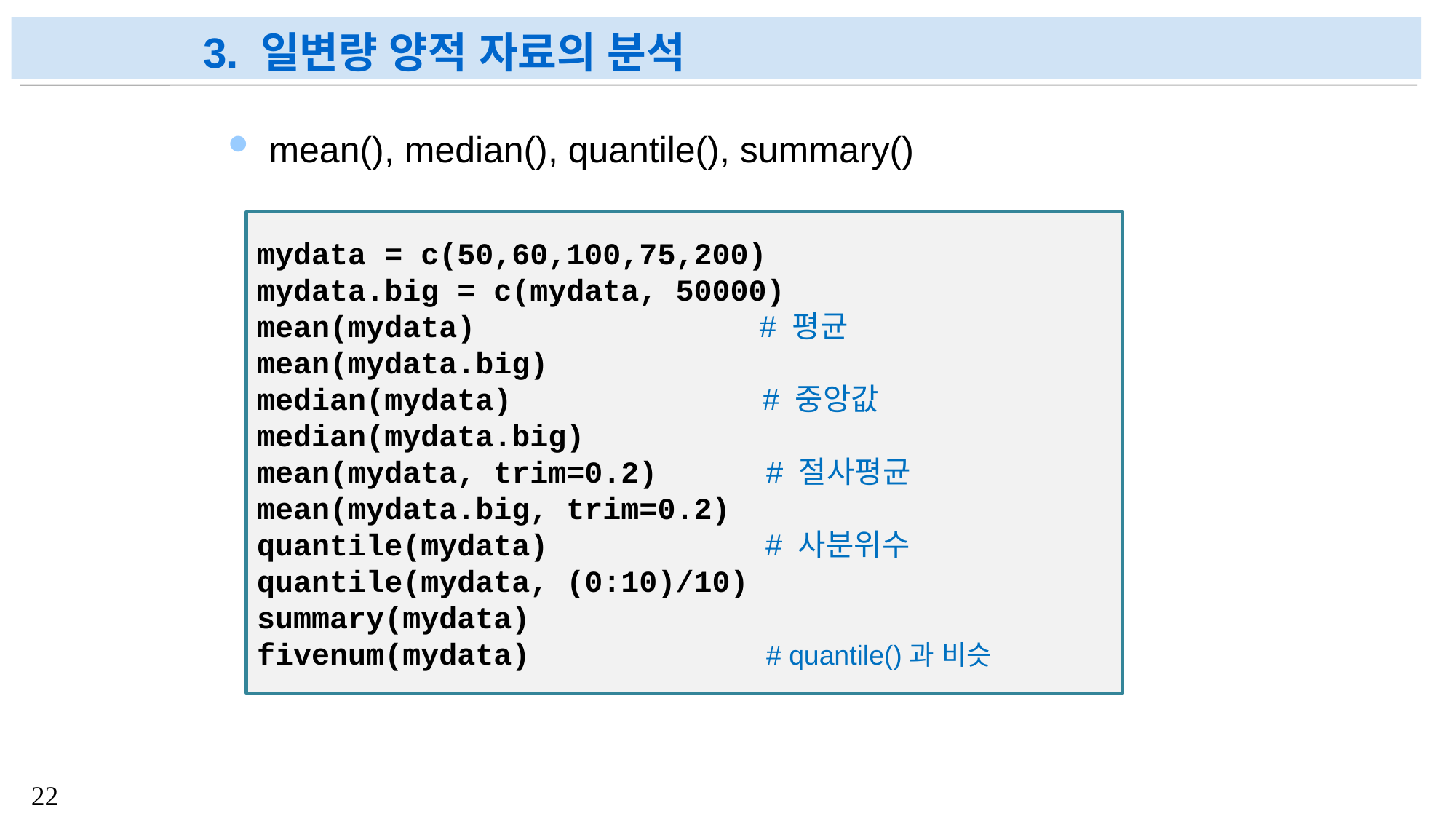

# 3. 일변량 양적 자료의 분석

mean(), median(), quantile(), summary()
mydata = c(50,60,100,75,200)
mydata.big = c(mydata, 50000)
mean(mydata)                                  # 평균
mean(mydata.big)
median(mydata)                              # 중앙값
median(mydata.big)
mean(mydata, trim=0.2)      # 절사평균
mean(mydata.big, trim=0.2)
quantile(mydata)                          # 사분위수
quantile(mydata, (0:10)/10)
summary(mydata)
fivenum(mydata)             # quantile()과 비슷